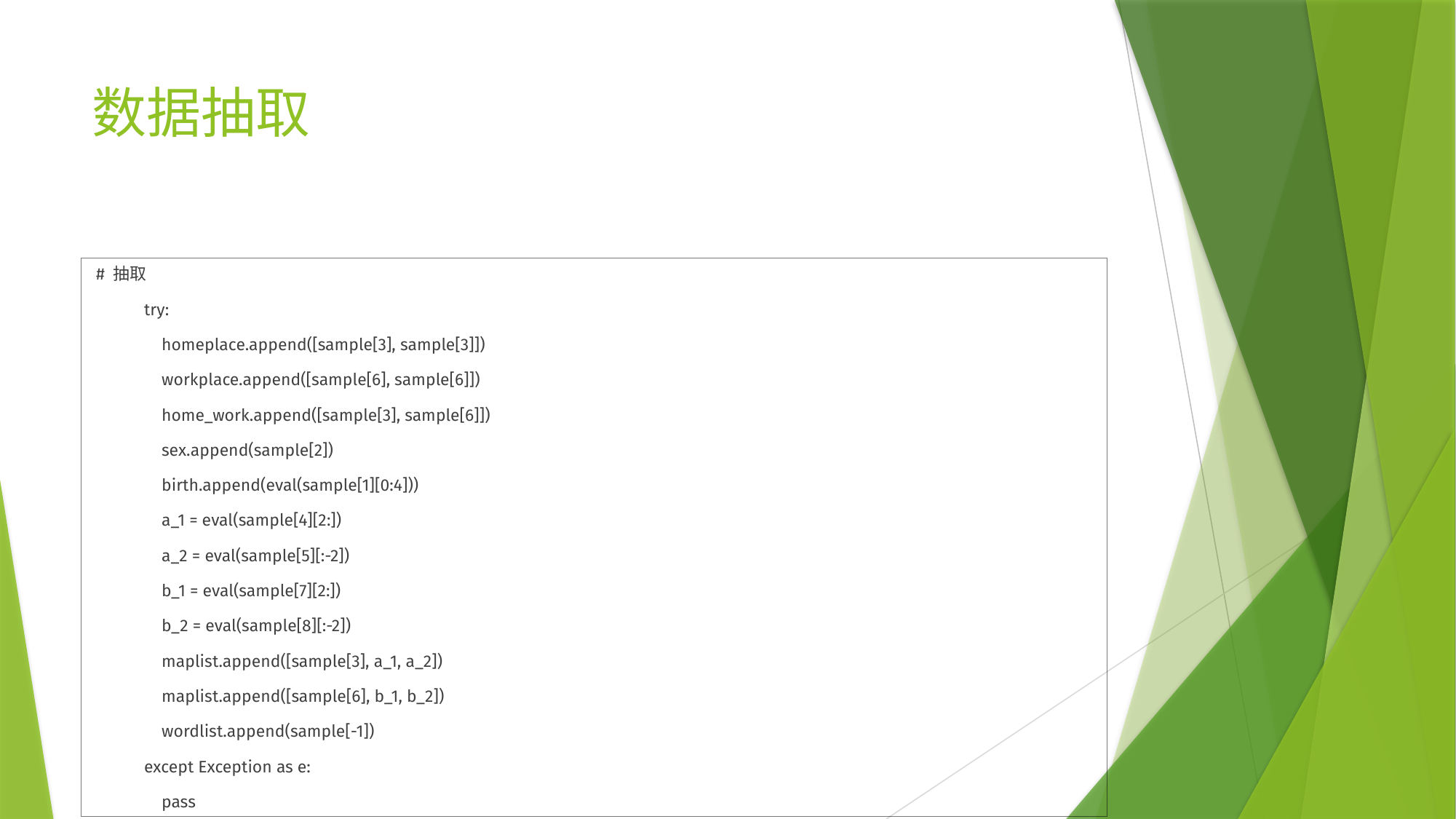

# 数据抽取
 # 抽取
            try:
                homeplace.append([sample[3], sample[3]])
                workplace.append([sample[6], sample[6]])
                home_work.append([sample[3], sample[6]])
                sex.append(sample[2])
                birth.append(eval(sample[1][0:4]))
                a_1 = eval(sample[4][2:])
                a_2 = eval(sample[5][:-2])
                b_1 = eval(sample[7][2:])
                b_2 = eval(sample[8][:-2])
                maplist.append([sample[3], a_1, a_2])
                maplist.append([sample[6], b_1, b_2])
                wordlist.append(sample[-1])
            except Exception as e:
                pass